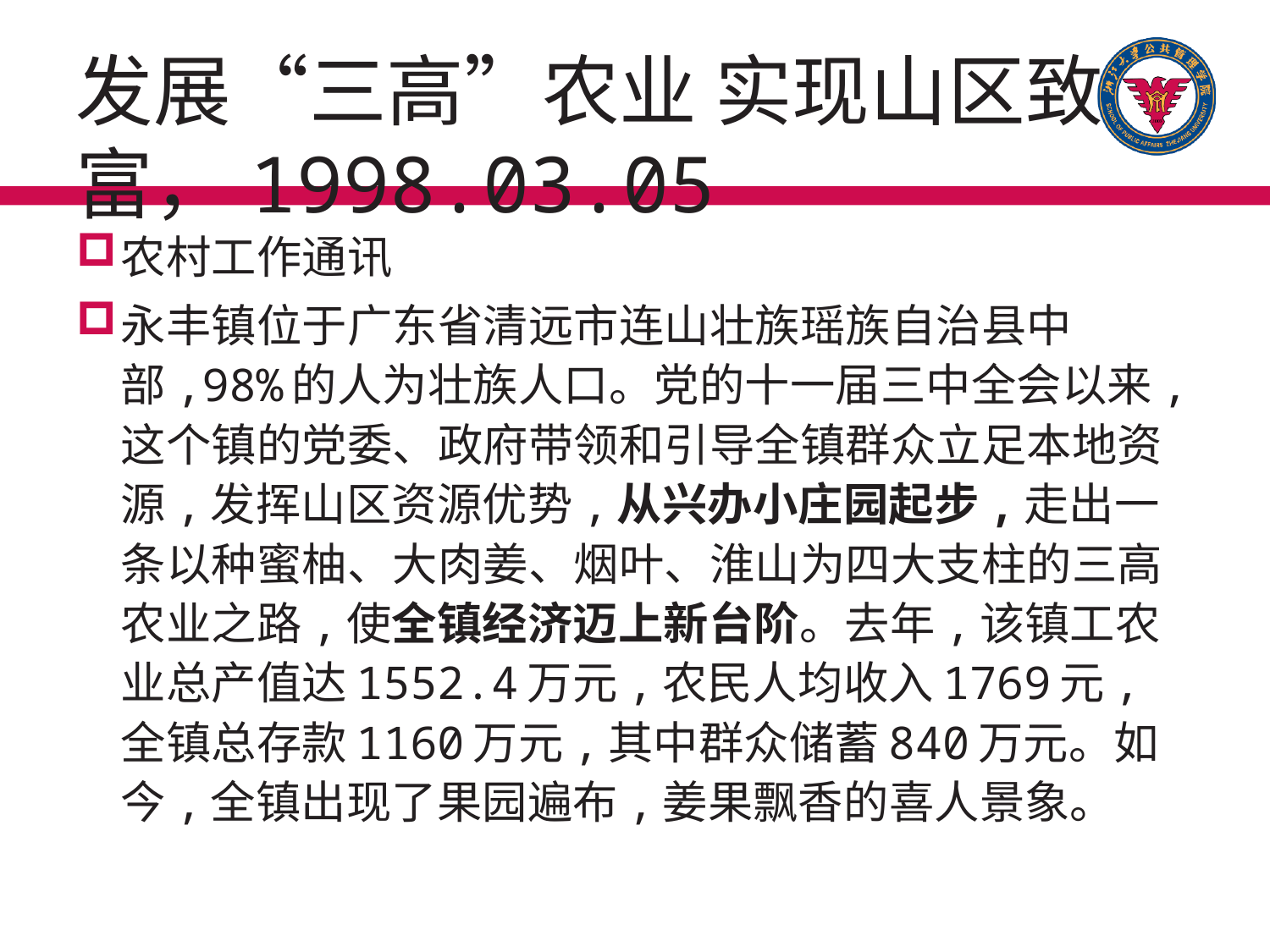

# 发展“三高”农业 实现山区致富，1998.03.05
农村工作通讯
永丰镇位于广东省清远市连山壮族瑶族自治县中部,98%的人为壮族人口。党的十一届三中全会以来,这个镇的党委、政府带领和引导全镇群众立足本地资源,发挥山区资源优势,从兴办小庄园起步,走出一条以种蜜柚、大肉姜、烟叶、淮山为四大支柱的三高农业之路,使全镇经济迈上新台阶。去年,该镇工农业总产值达1552.4万元,农民人均收入1769元,全镇总存款1160万元,其中群众储蓄840万元。如今,全镇出现了果园遍布,姜果飘香的喜人景象。